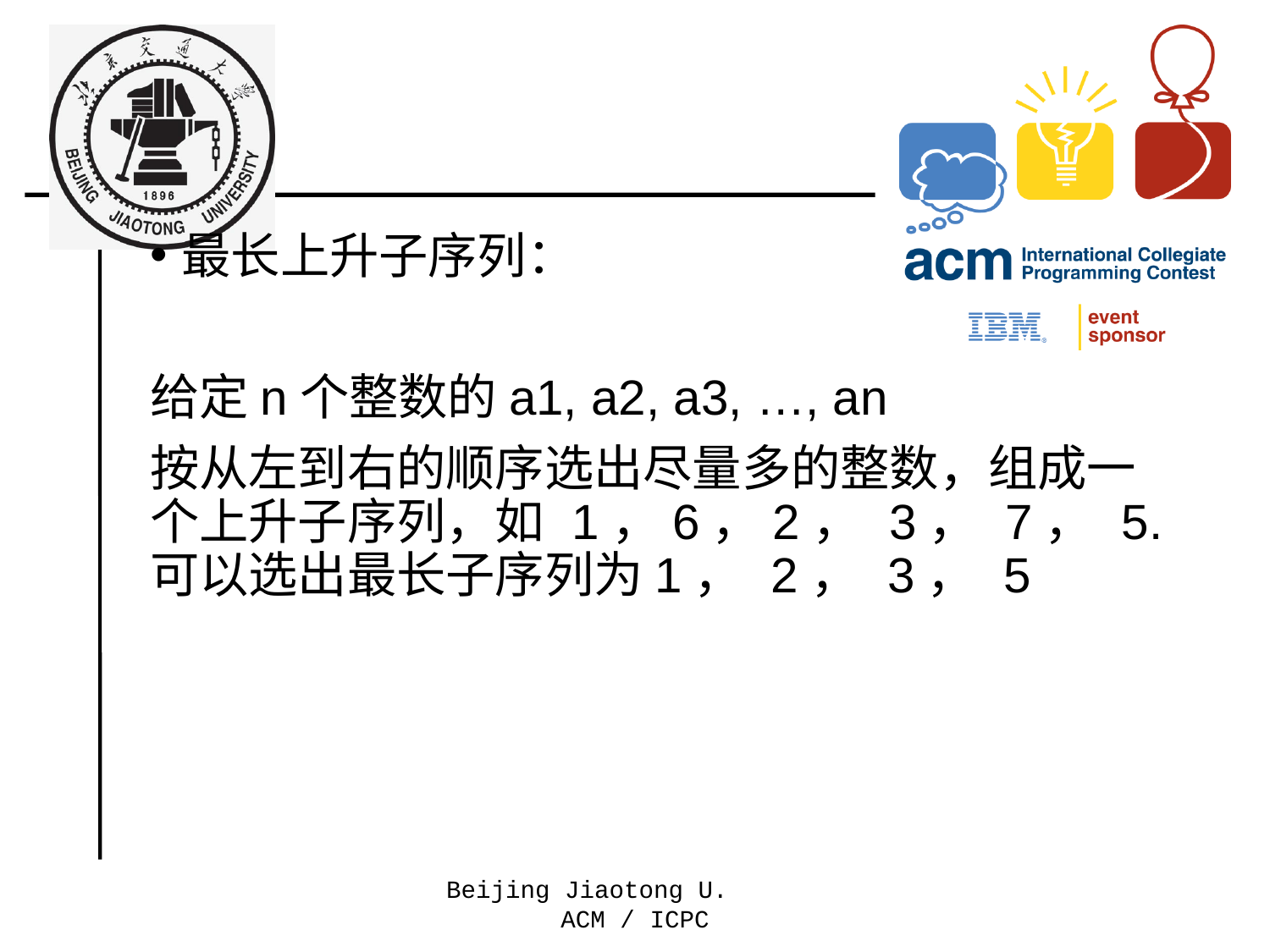

#
最长上升子序列：

给定n个整数的a1, a2, a3, …, an
按从左到右的顺序选出尽量多的整数，组成一个上升子序列，如 1，6，2， 3， 7， 5.可以选出最长子序列为1， 2， 3， 5